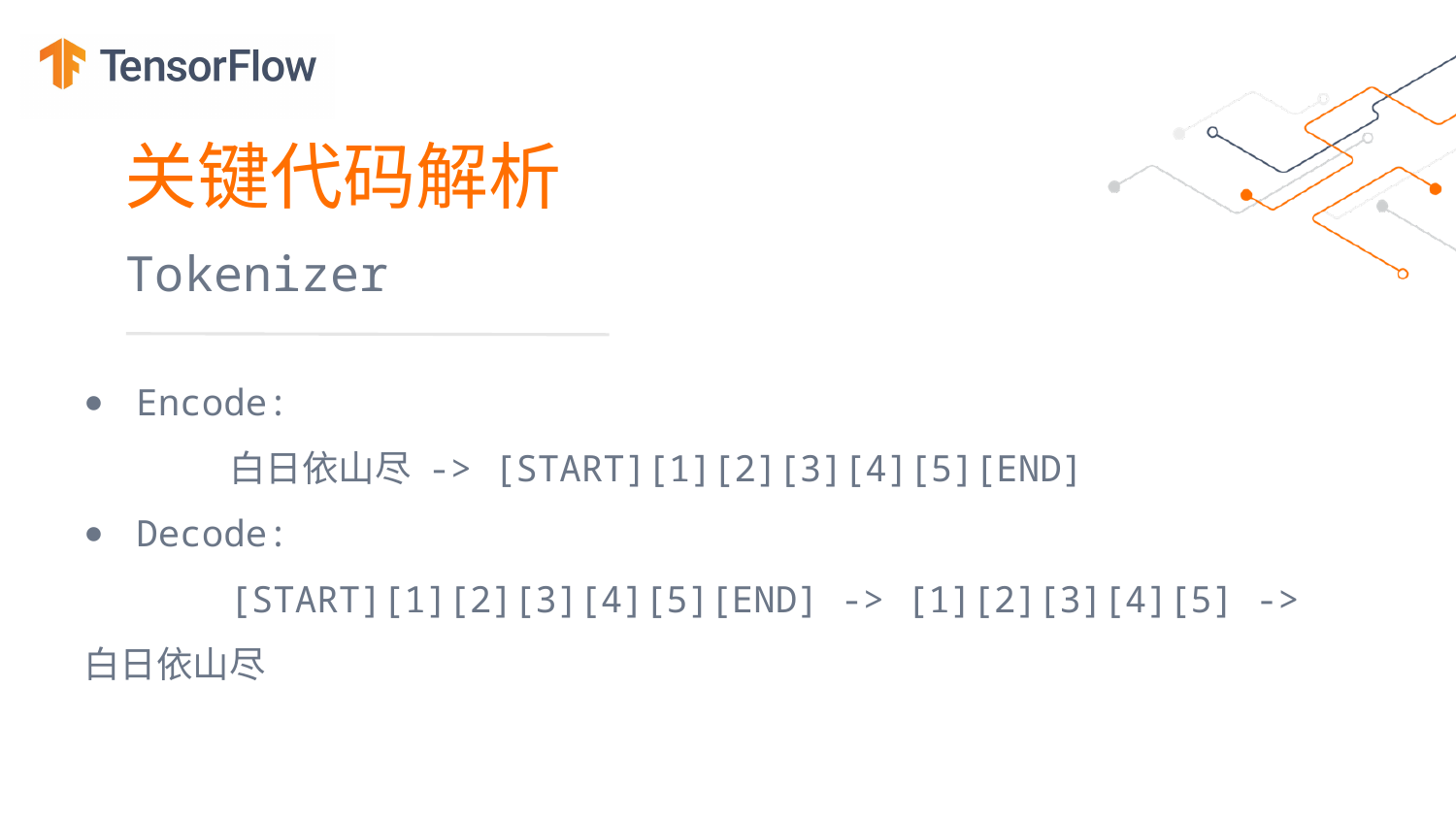

关键代码解析
Tokenizer
Encode:
	白日依山尽 -> [START][1][2][3][4][5][END]
Decode:
	[START][1][2][3][4][5][END] -> [1][2][3][4][5] -> 白日依山尽